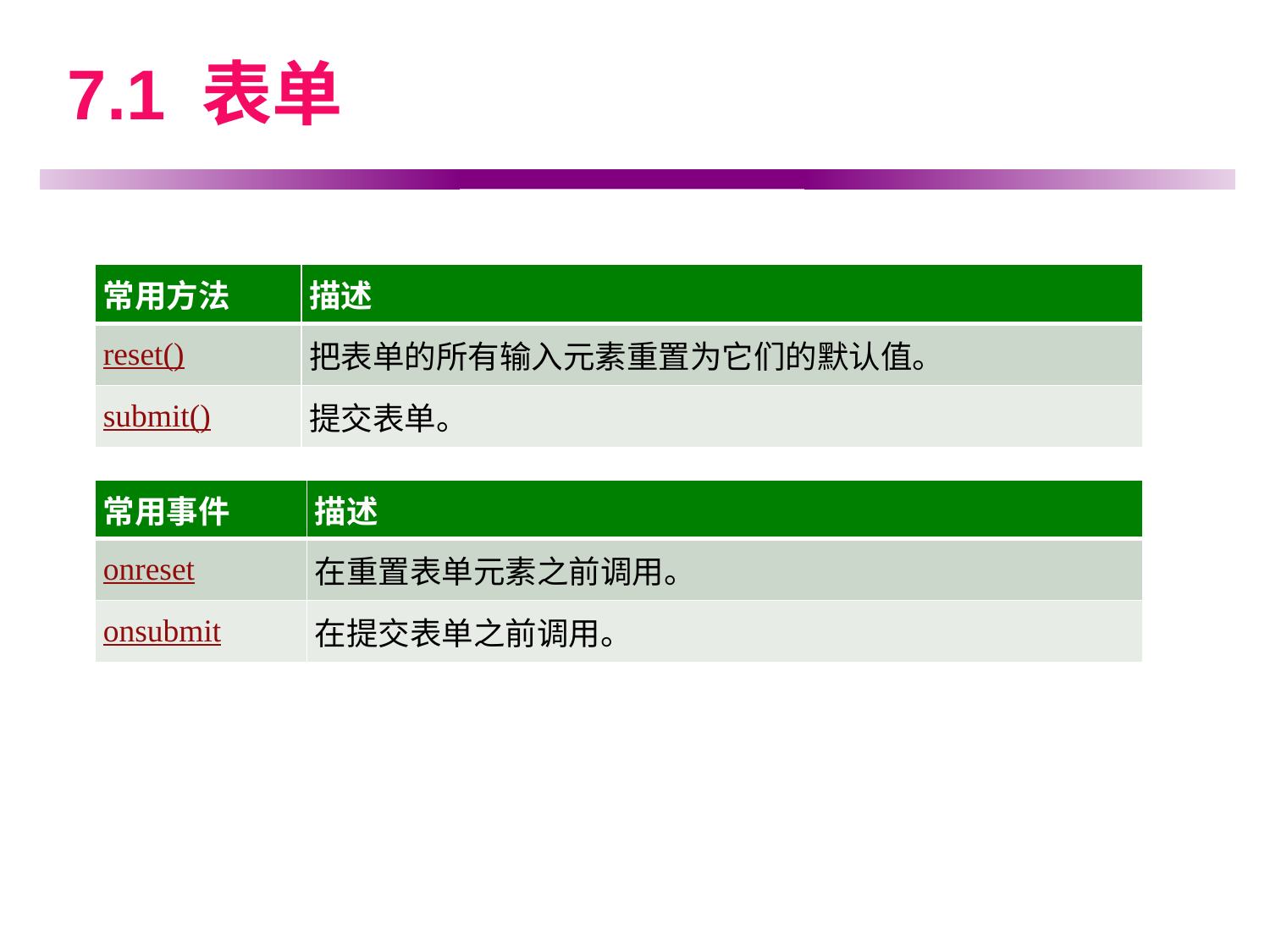

# 7.1 表单
| 常用方法 | 描述 |
| --- | --- |
| reset() | 把表单的所有输入元素重置为它们的默认值。 |
| submit() | 提交表单。 |
| 常用事件 | 描述 |
| --- | --- |
| onreset | 在重置表单元素之前调用。 |
| onsubmit | 在提交表单之前调用。 |